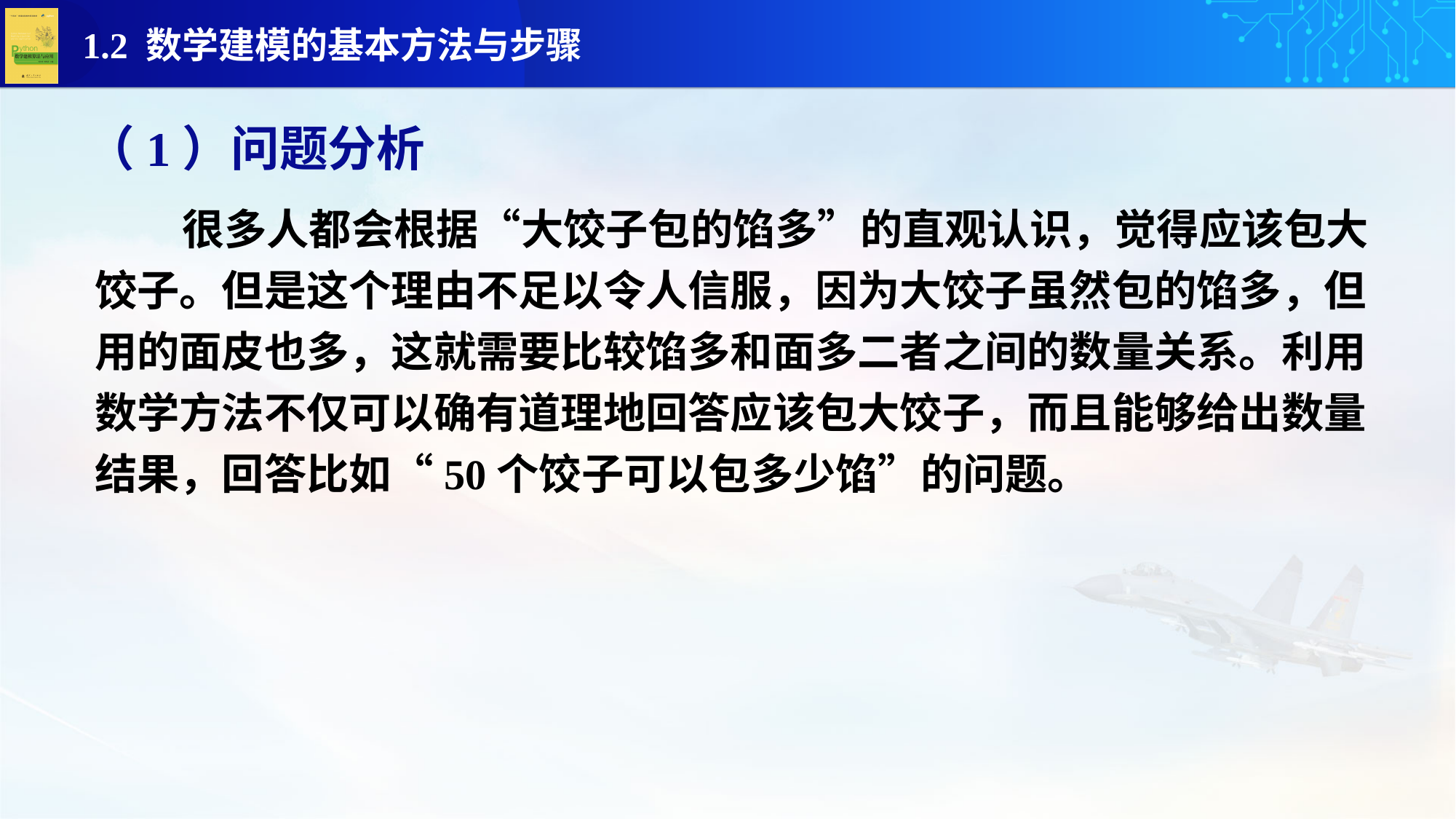

（1）问题分析
        很多人都会根据“大饺子包的馅多”的直观认识，觉得应该包大饺子。但是这个理由不足以令人信服，因为大饺子虽然包的馅多，但用的面皮也多，这就需要比较馅多和面多二者之间的数量关系。利用数学方法不仅可以确有道理地回答应该包大饺子，而且能够给出数量结果，回答比如“50个饺子可以包多少馅”的问题。